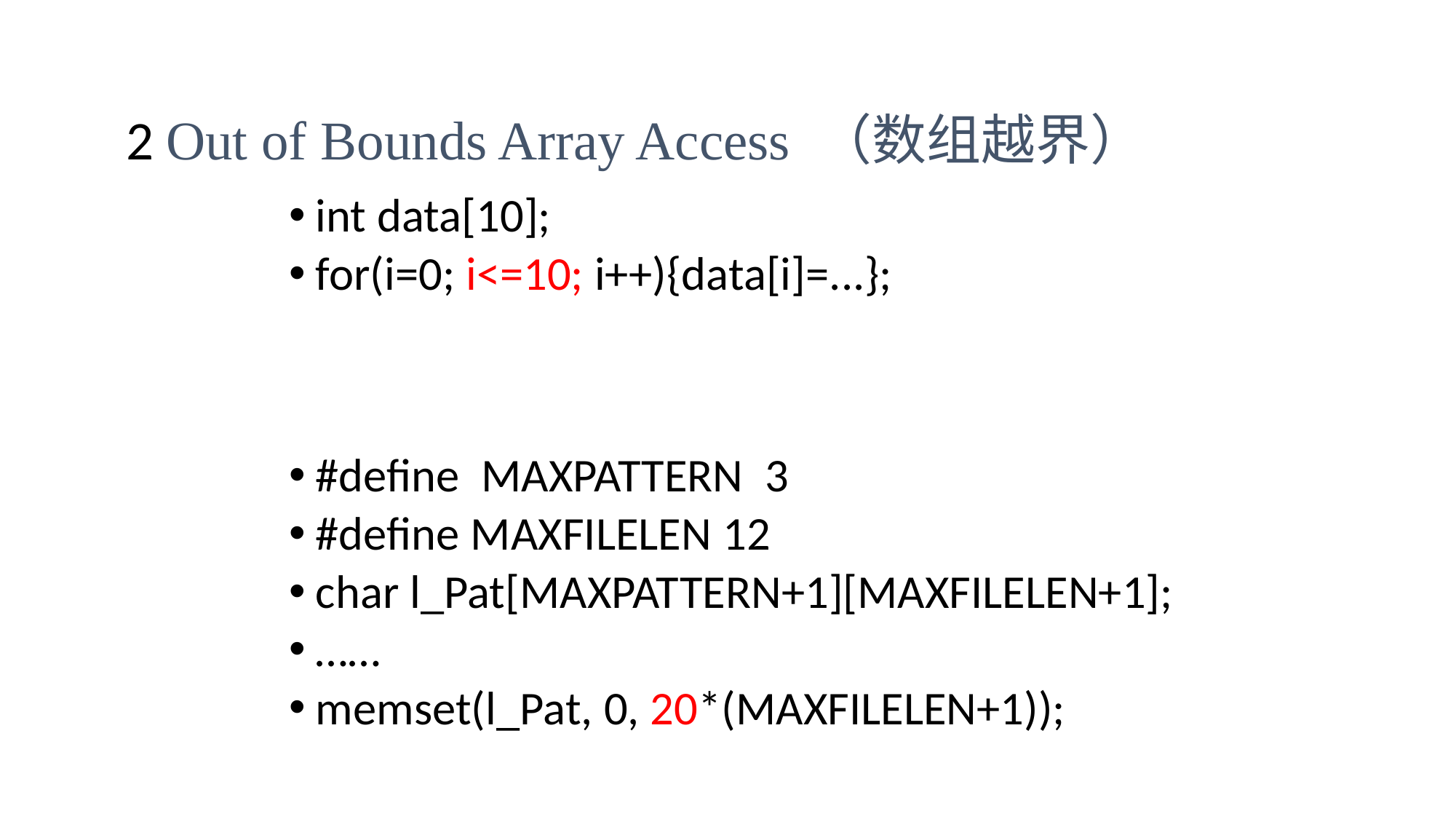

2 Out of Bounds Array Access （数组越界）
int data[10];
for(i=0; i<=10; i++){data[i]=...};

#define  MAXPATTERN  3
#define MAXFILELEN 12
char l_Pat[MAXPATTERN+1][MAXFILELEN+1];
……
memset(l_Pat, 0, 20*(MAXFILELEN+1));